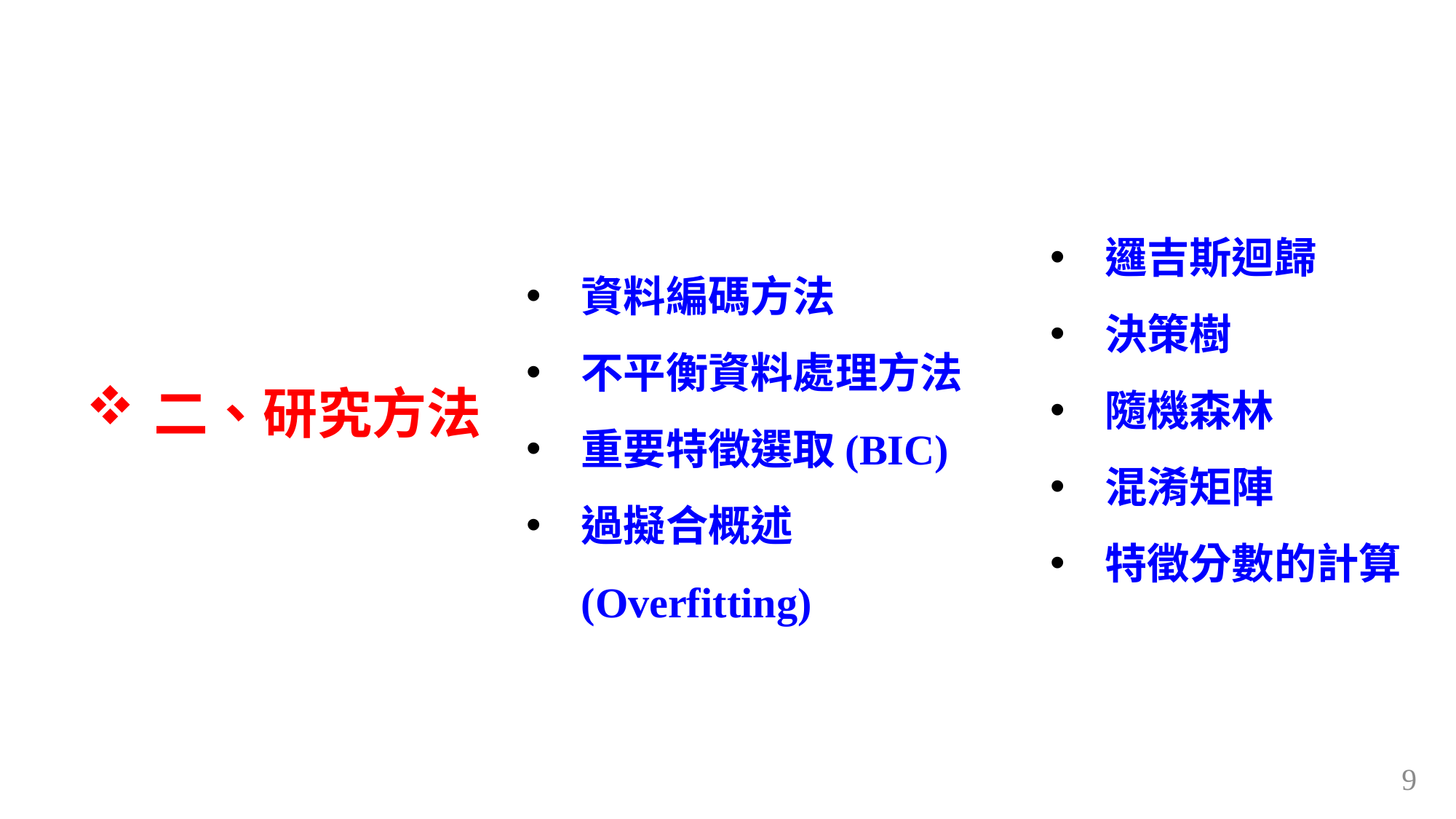

邏吉斯迴歸
決策樹
隨機森林
混淆矩陣
特徵分數的計算
資料編碼方法
不平衡資料處理方法
重要特徵選取(BIC)
過擬合概述(Overfitting)
二、研究方法
9